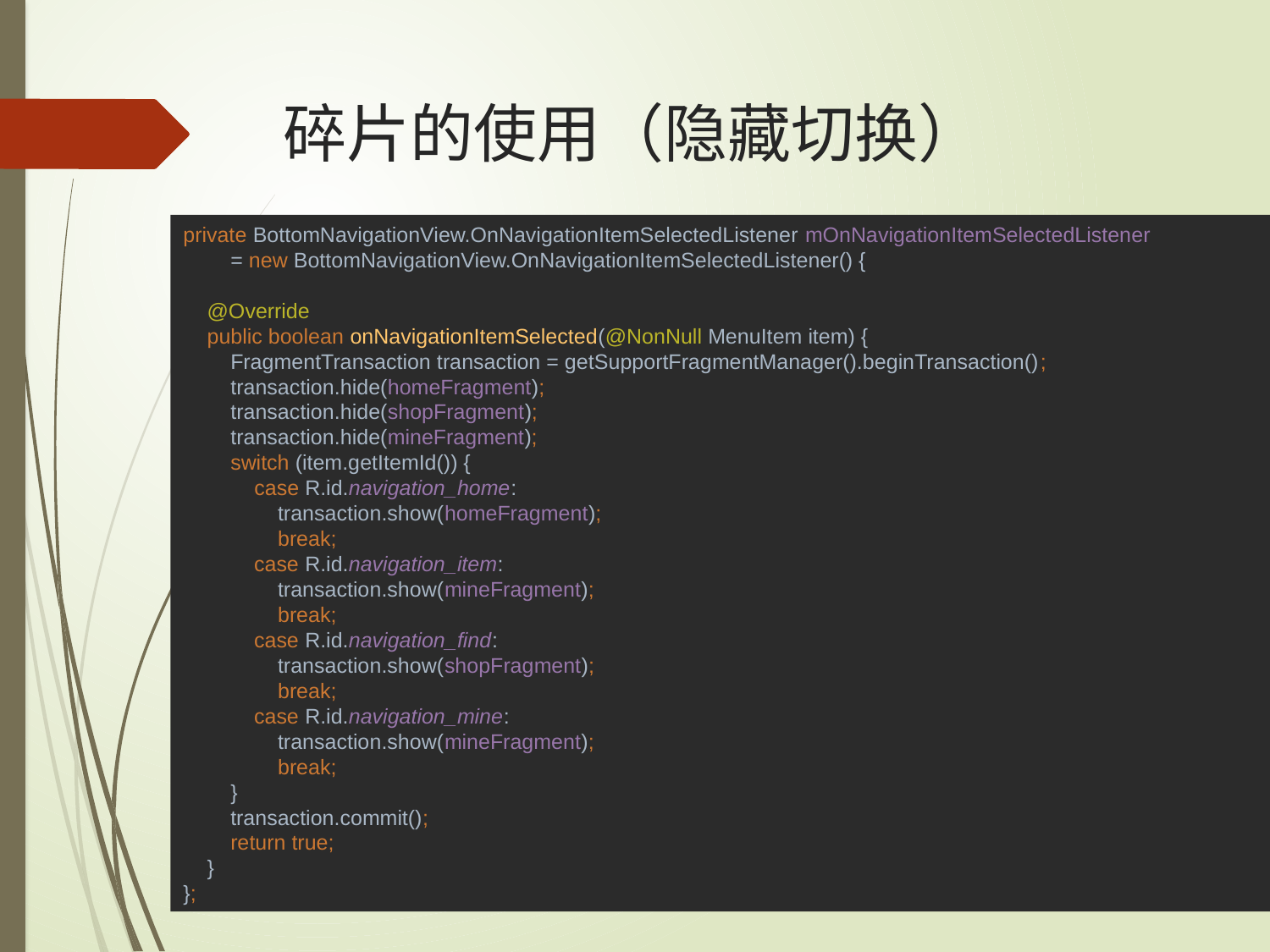

# 碎片的使用（隐藏切换）
private BottomNavigationView.OnNavigationItemSelectedListener mOnNavigationItemSelectedListener
        = new BottomNavigationView.OnNavigationItemSelectedListener() {
    @Override
    public boolean onNavigationItemSelected(@NonNull MenuItem item) {
        FragmentTransaction transaction = getSupportFragmentManager().beginTransaction();
        transaction.hide(homeFragment);
        transaction.hide(shopFragment);
        transaction.hide(mineFragment);
        switch (item.getItemId()) {
            case R.id.navigation_home:
                transaction.show(homeFragment);
                break;
            case R.id.navigation_item:
                transaction.show(mineFragment);
                break;
            case R.id.navigation_find:
                transaction.show(shopFragment);
                break;
            case R.id.navigation_mine:
                transaction.show(mineFragment);
                break;
        }
        transaction.commit();
        return true;
    }
};